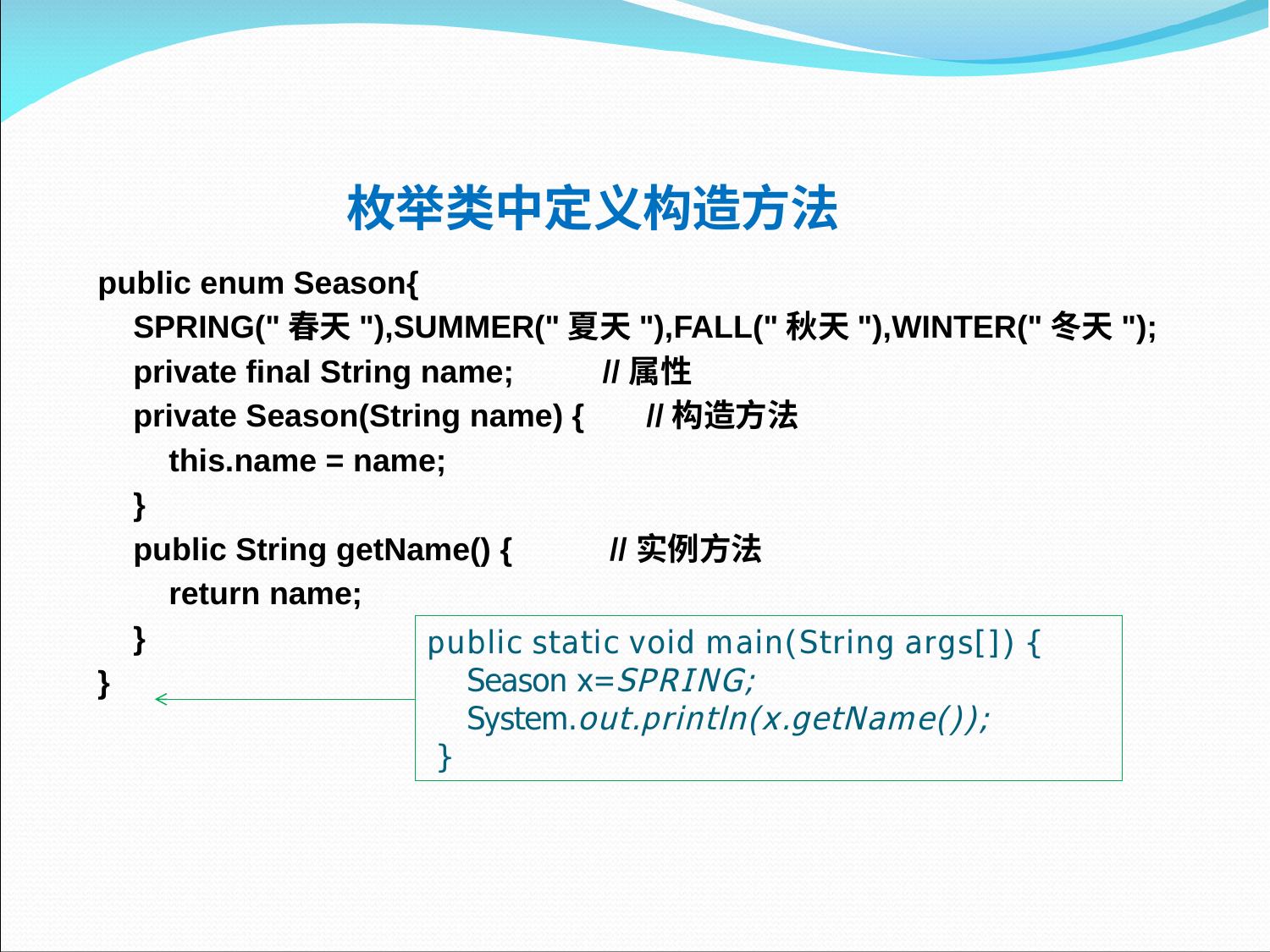

# 枚举类中定义构造方法
public enum Season{
    SPRING("春天"),SUMMER("夏天"),FALL("秋天"),WINTER("冬天");
    private final String name;          //属性
    private Season(String name) {       //构造方法
        this.name = name;
    }
    public String getName() {           //实例方法
        return name;
    }
}

public static void main(String args[]) {
    Season x=SPRING;
    System.out.println(x.getName());
 }